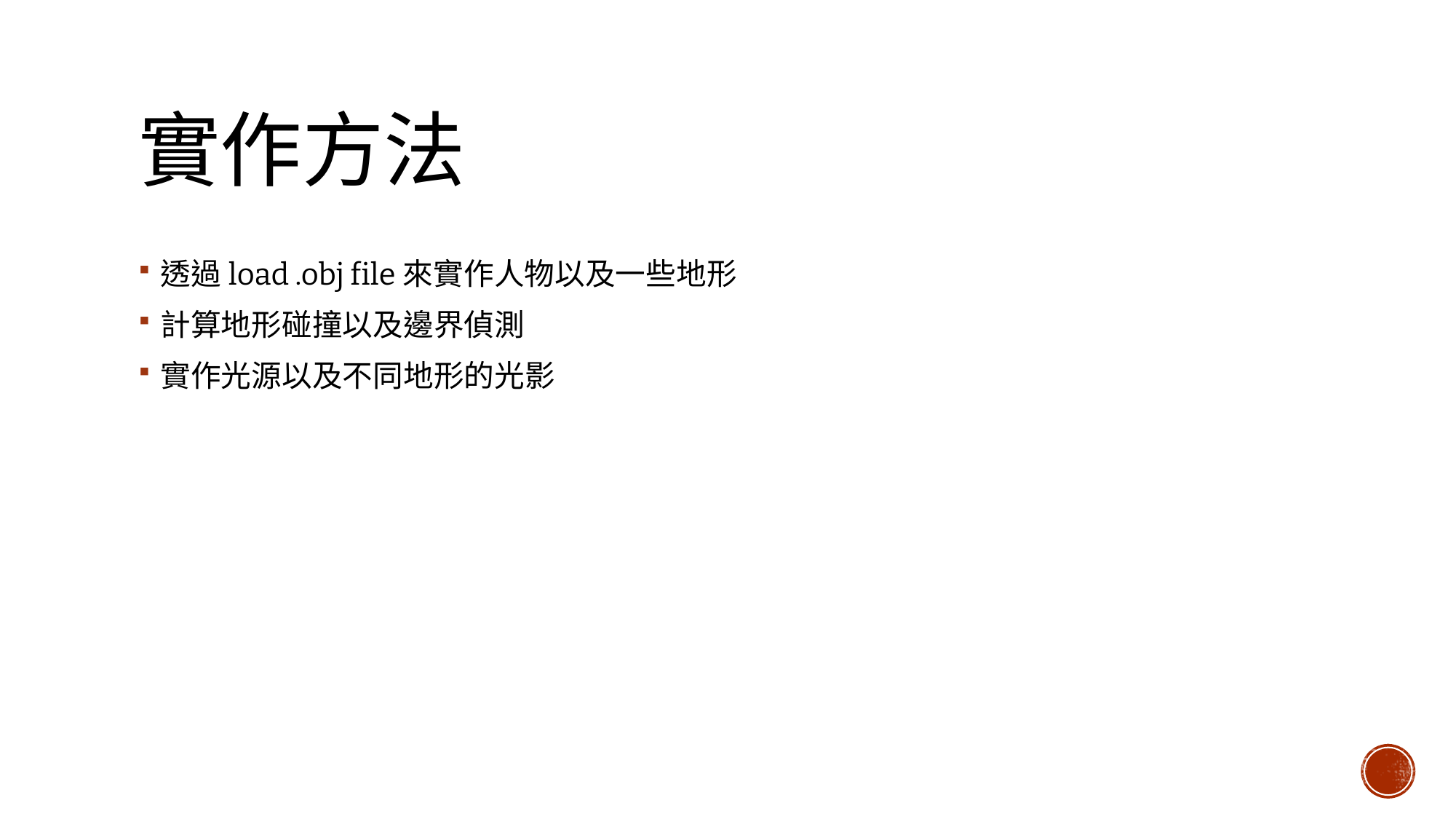

# 實作方法
透過load .obj file來實作人物以及一些地形
計算地形碰撞以及邊界偵測
實作光源以及不同地形的光影